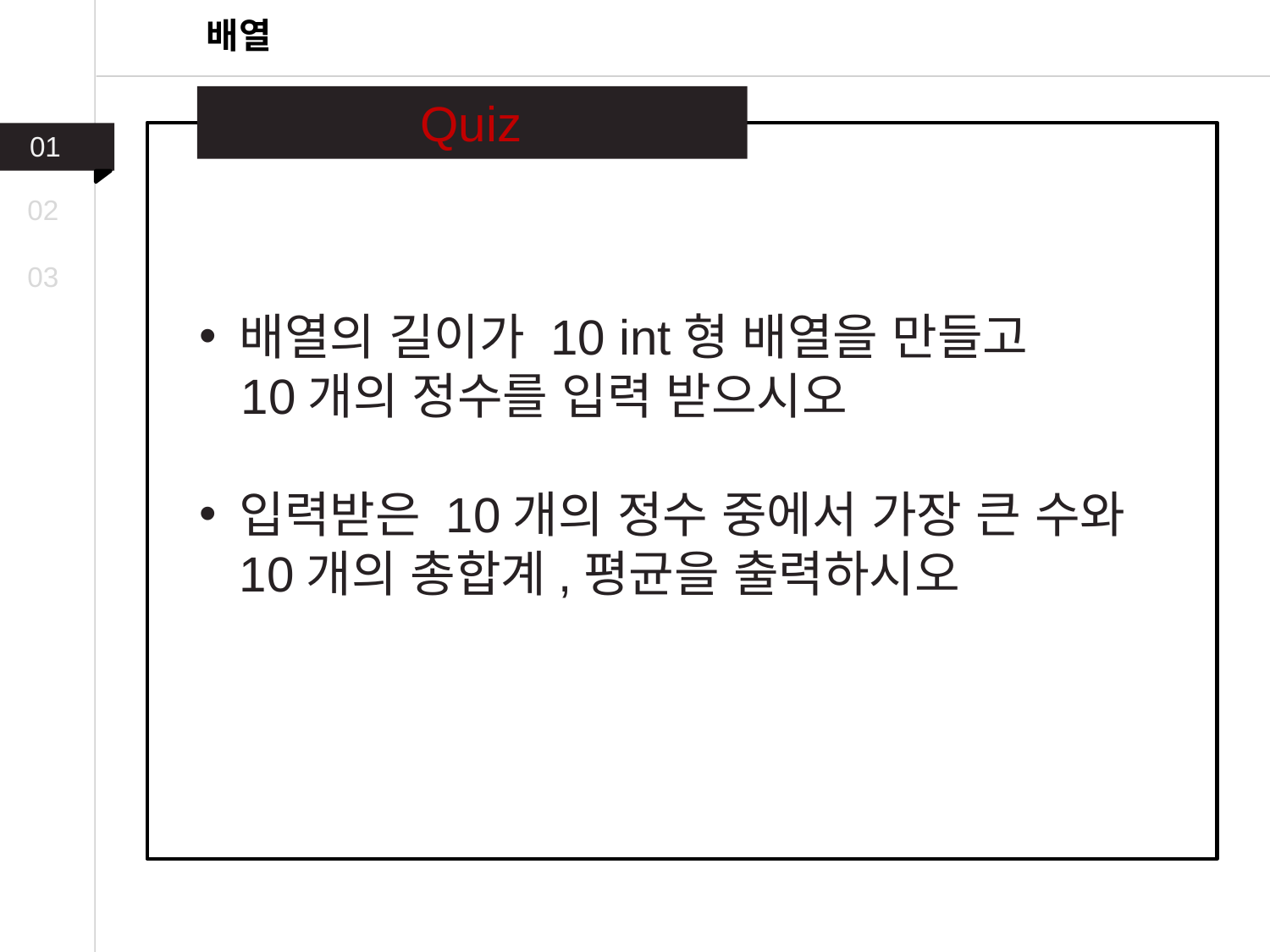

배열
Quiz

01

02
03
배열의 길이가 10 int형 배열을 만들고
   10개의 정수를 입력 받으시오

입력받은 10개의 정수 중에서 가장 큰 수와 10개의 총합계,평균을 출력하시오